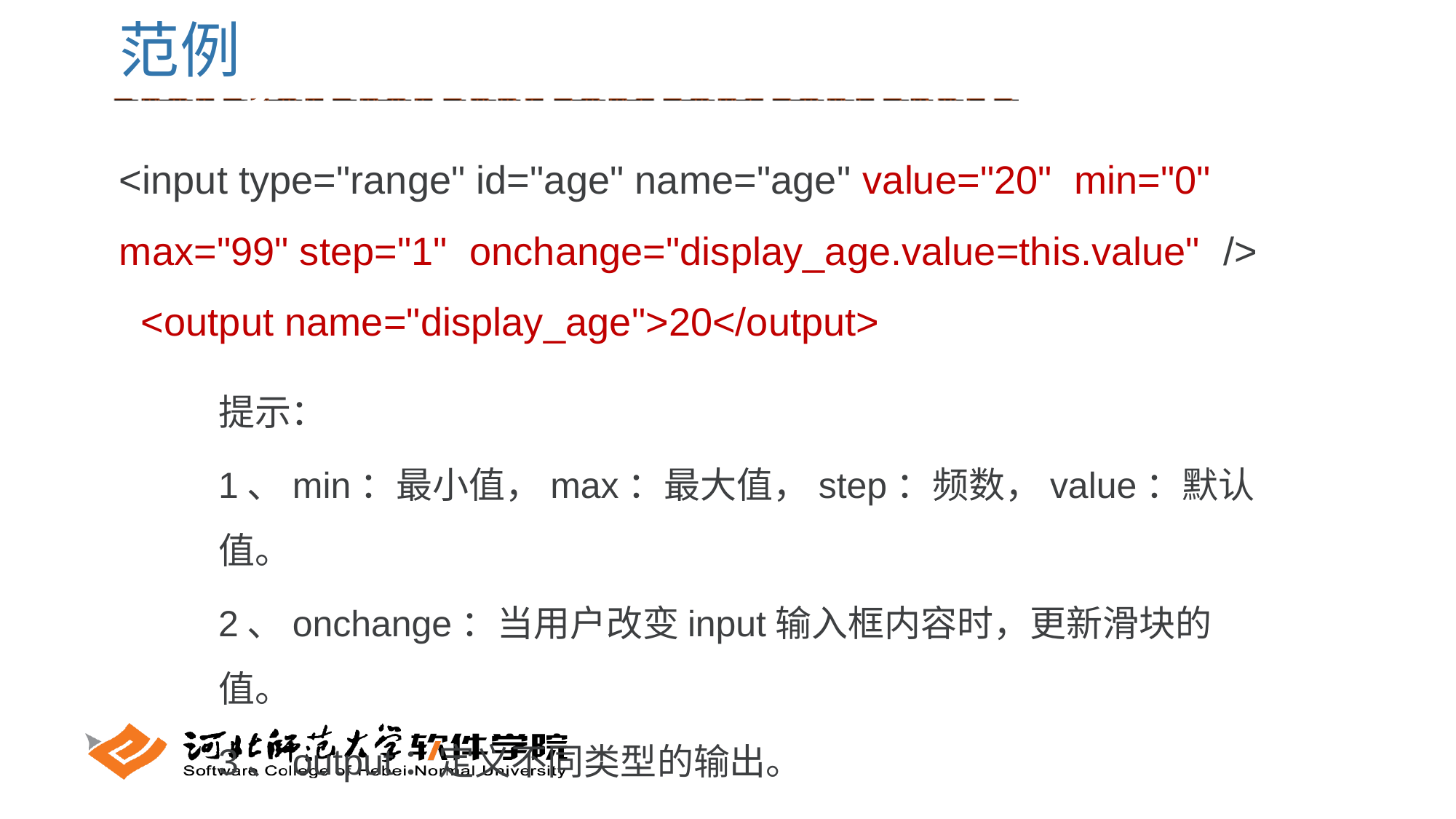

范例
3
<input type="range" id="age" name="age" value="20"  min="0" max="99" step="1"  onchange="display_age.value=this.value"  />
  <output name="display_age">20</output>
提示：
1、min：最小值，max：最大值，step：频数，value：默认值。
2、onchange：当用户改变input输入框内容时，更新滑块的值。
3、output：定义不同类型的输出。